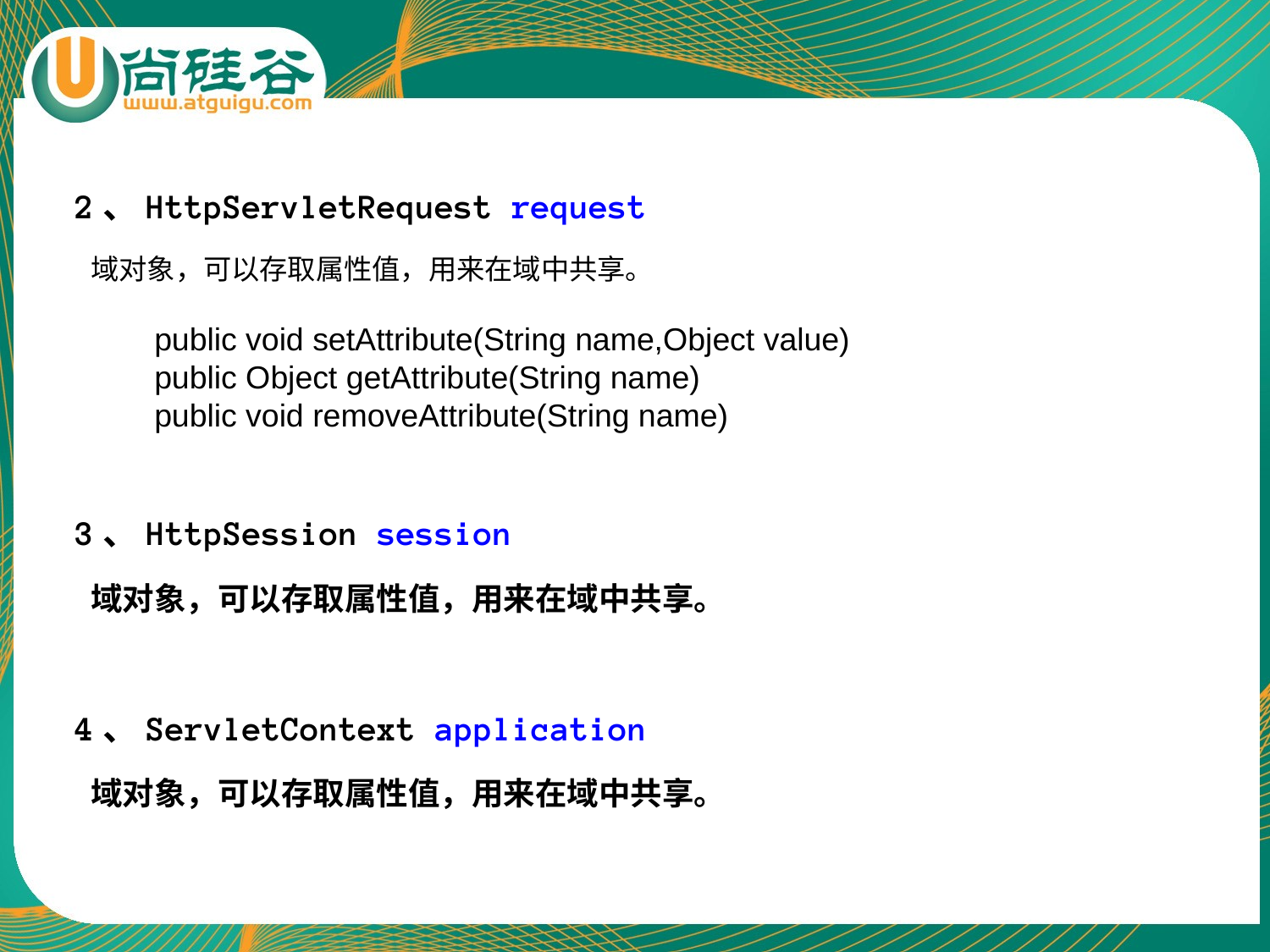

2、HttpServletRequest request
域对象，可以存取属性值，用来在域中共享。

public void setAttribute(String name,Object value)
public Object getAttribute(String name)
public void removeAttribute(String name)
3、HttpSession session
域对象，可以存取属性值，用来在域中共享。
4、ServletContext application
域对象，可以存取属性值，用来在域中共享。